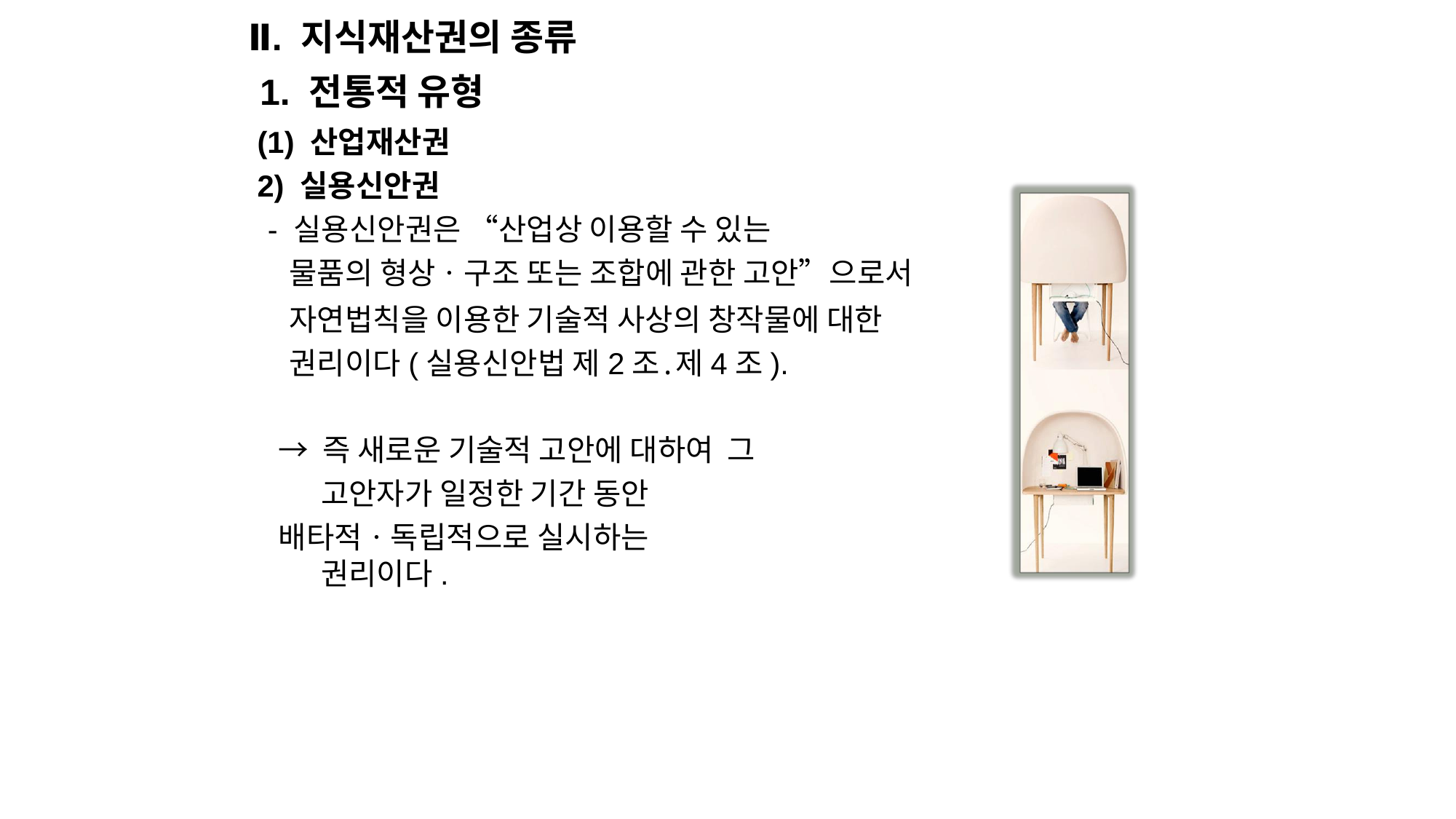

# Ⅱ. 지식재산권의 종류
1. 전통적 유형
(1) 산업재산권
2) 실용신안권
- 실용신안권은 “산업상 이용할 수 있는
물품의 형상ㆍ구조 또는 조합에 관한 고안”으로서
자연법칙을 이용한 기술적 사상의 창작물에 대한  권리이다(실용신안법 제2조․제4조).

→ 즉 새로운 기술적 고안에 대하여  그 고안자가 일정한 기간 동안
배타적ㆍ독립적으로 실시하는 권리이다.